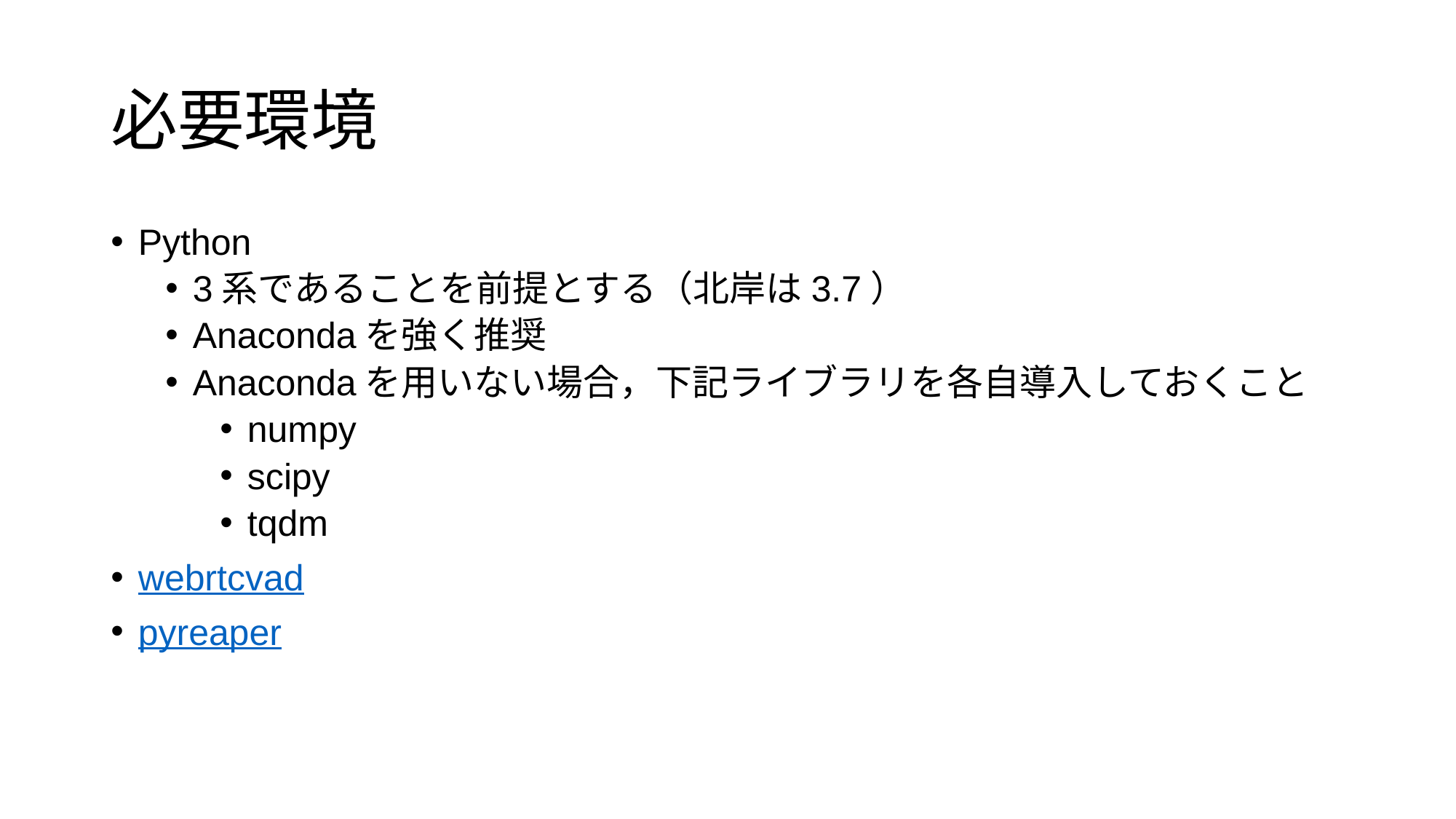

# 必要環境
Python
3系であることを前提とする（北岸は3.7）
Anacondaを強く推奨
Anacondaを用いない場合，下記ライブラリを各自導入しておくこと
numpy
scipy
tqdm
webrtcvad
pyreaper